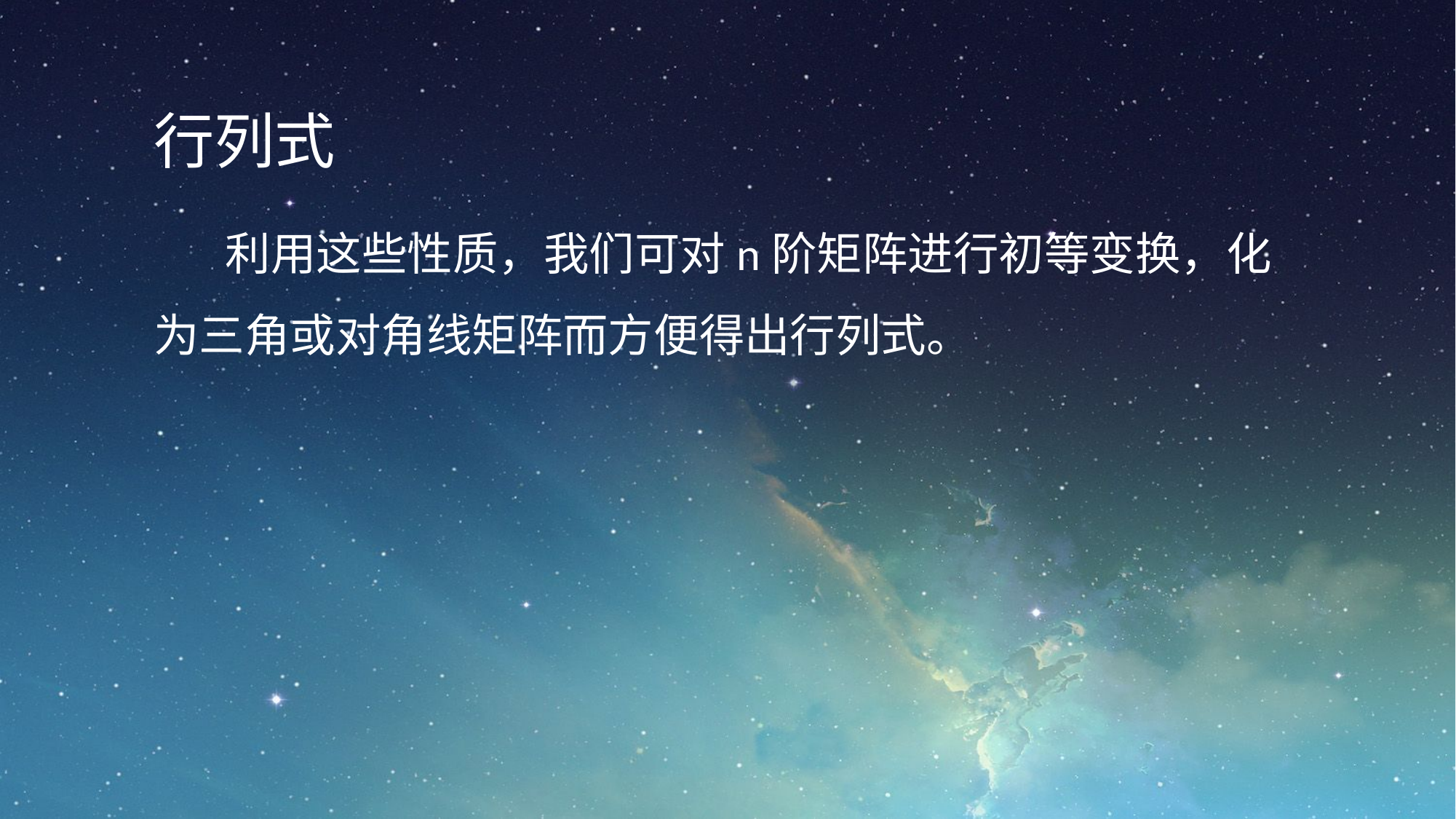

行列式
利用这些性质，我们可对n阶矩阵进行初等变换，化为三角或对角线矩阵而方便得出行列式。